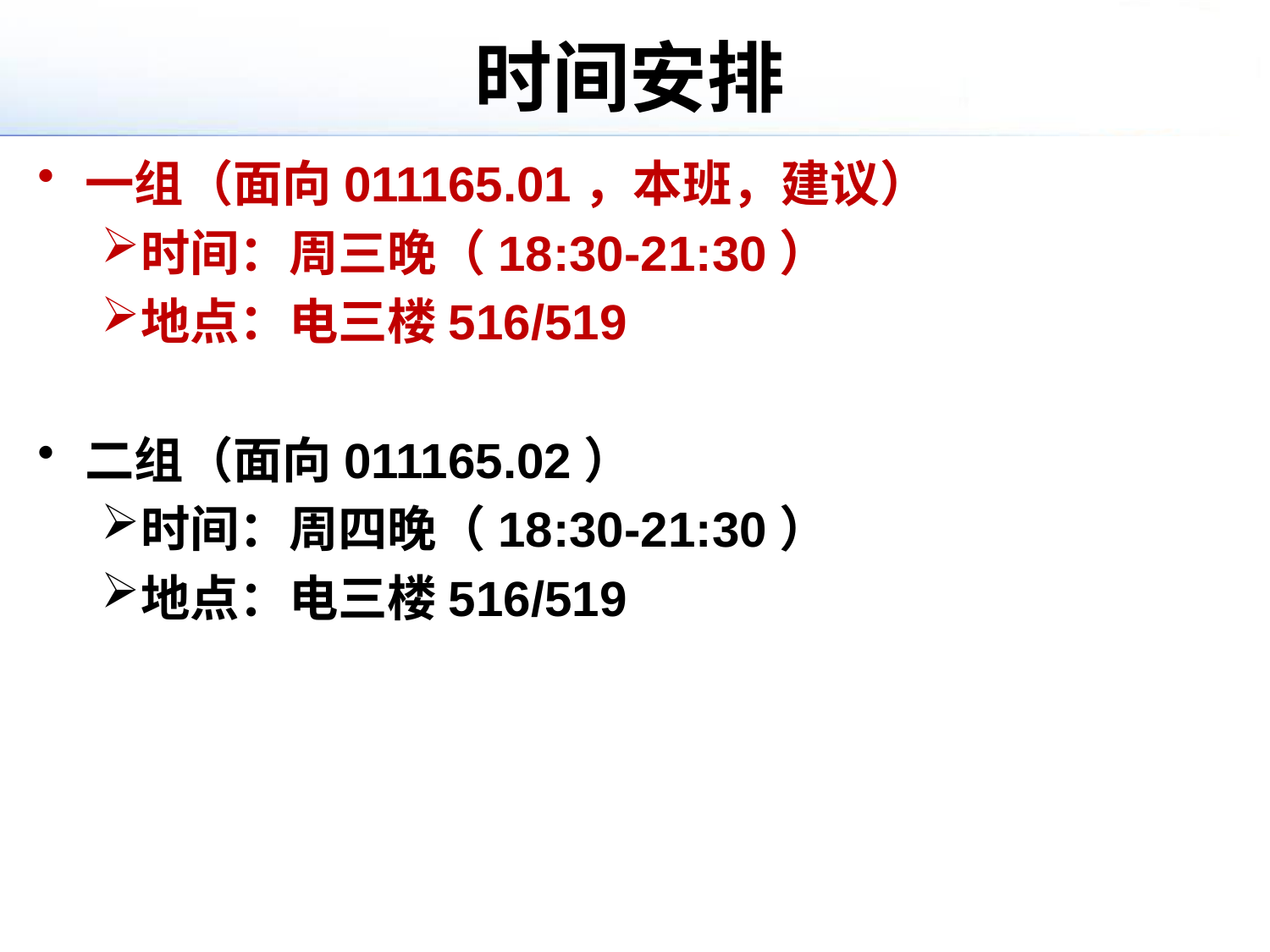

# 时间安排
一组（面向011165.01，本班，建议）
时间：周三晚（18:30-21:30）
地点：电三楼516/519

二组（面向011165.02）
时间：周四晚（18:30-21:30）
地点：电三楼516/519